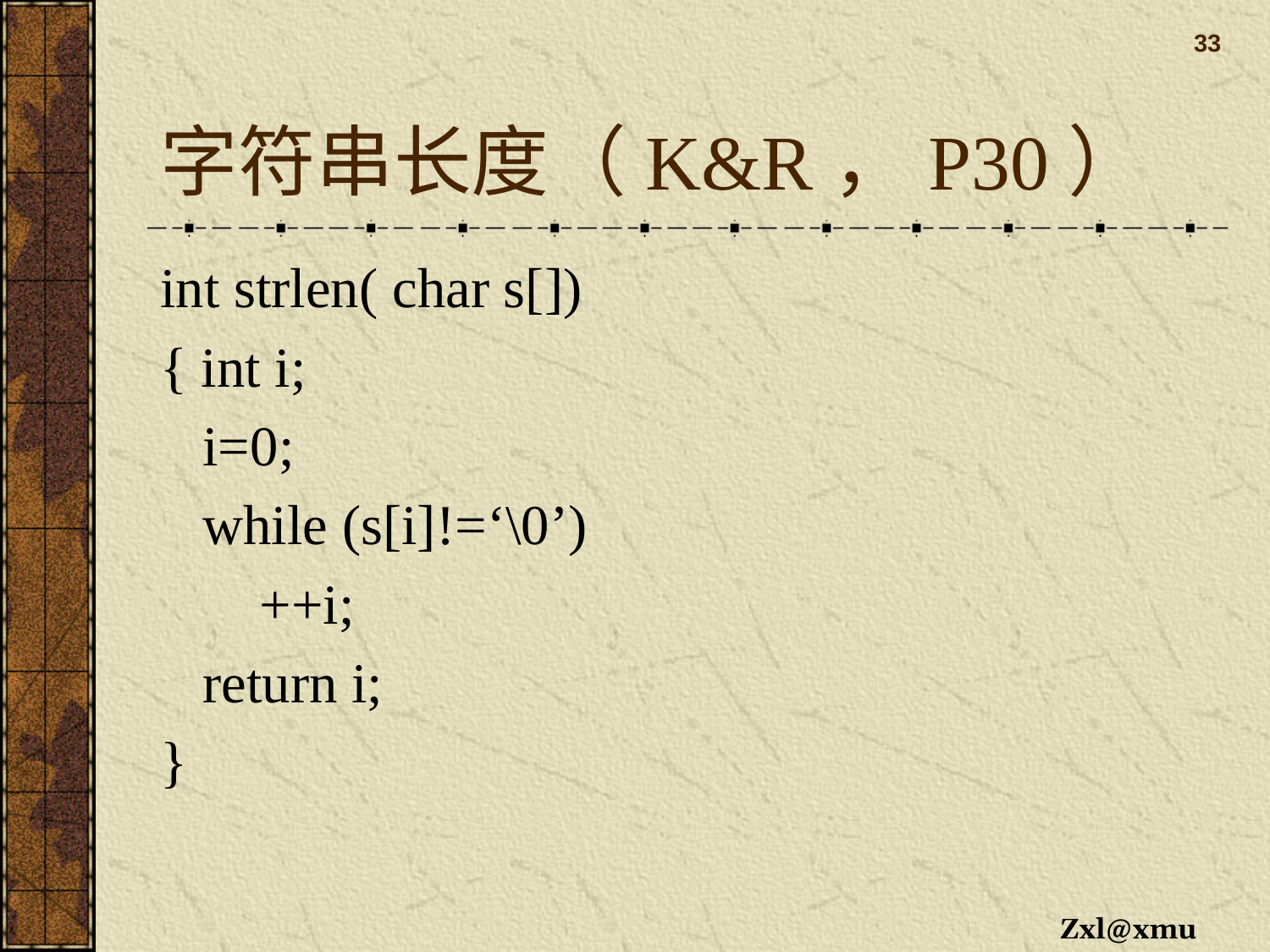

33
# 字符串长度（K&R，P30）
int strlen( char s[])
{ int i;
   i=0;
   while (s[i]!=‘\0’)
       ++i;
   return i;
}